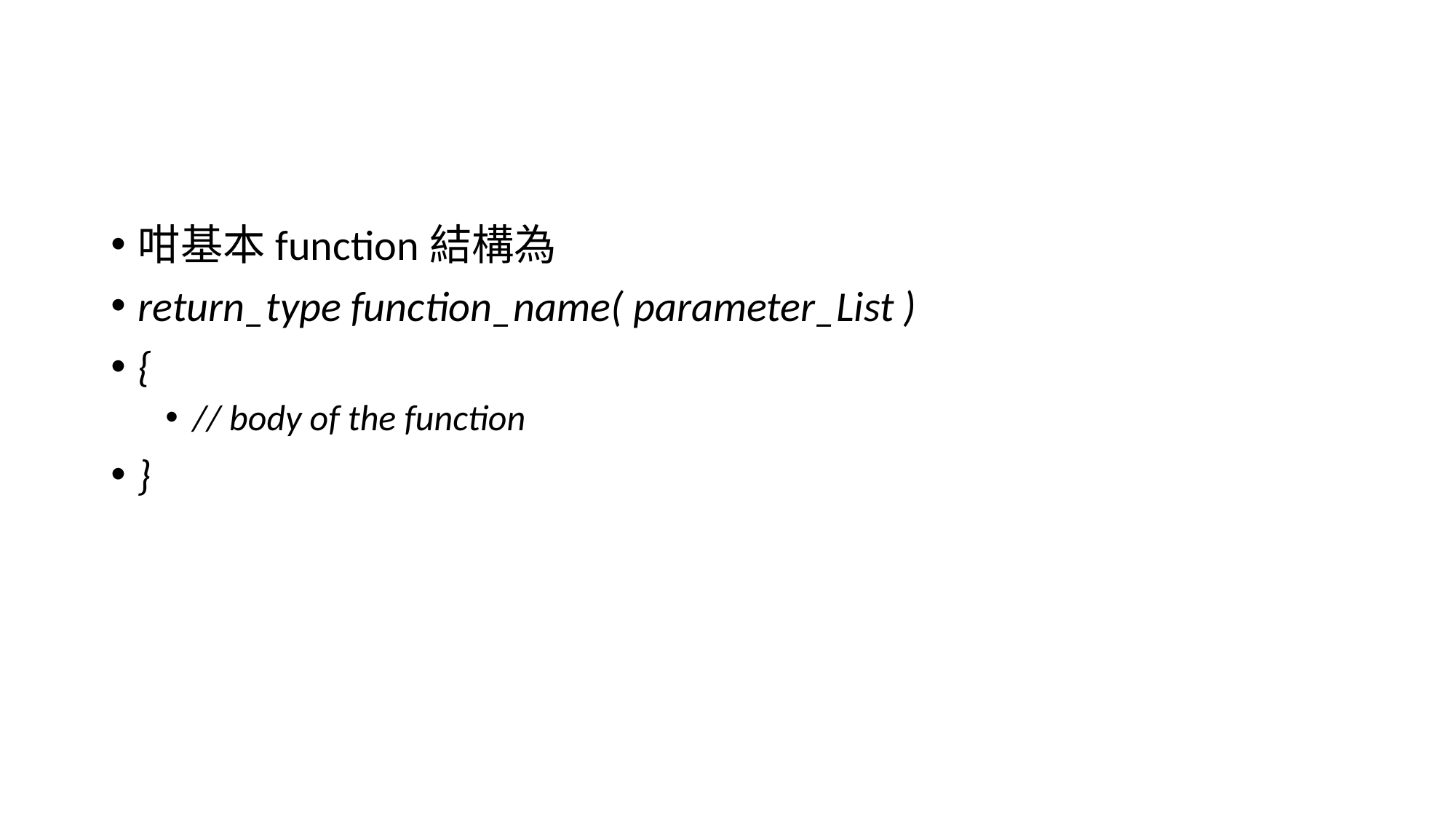

#
咁基本function結構為
return_type function_name( parameter_List )
{
// body of the function
}